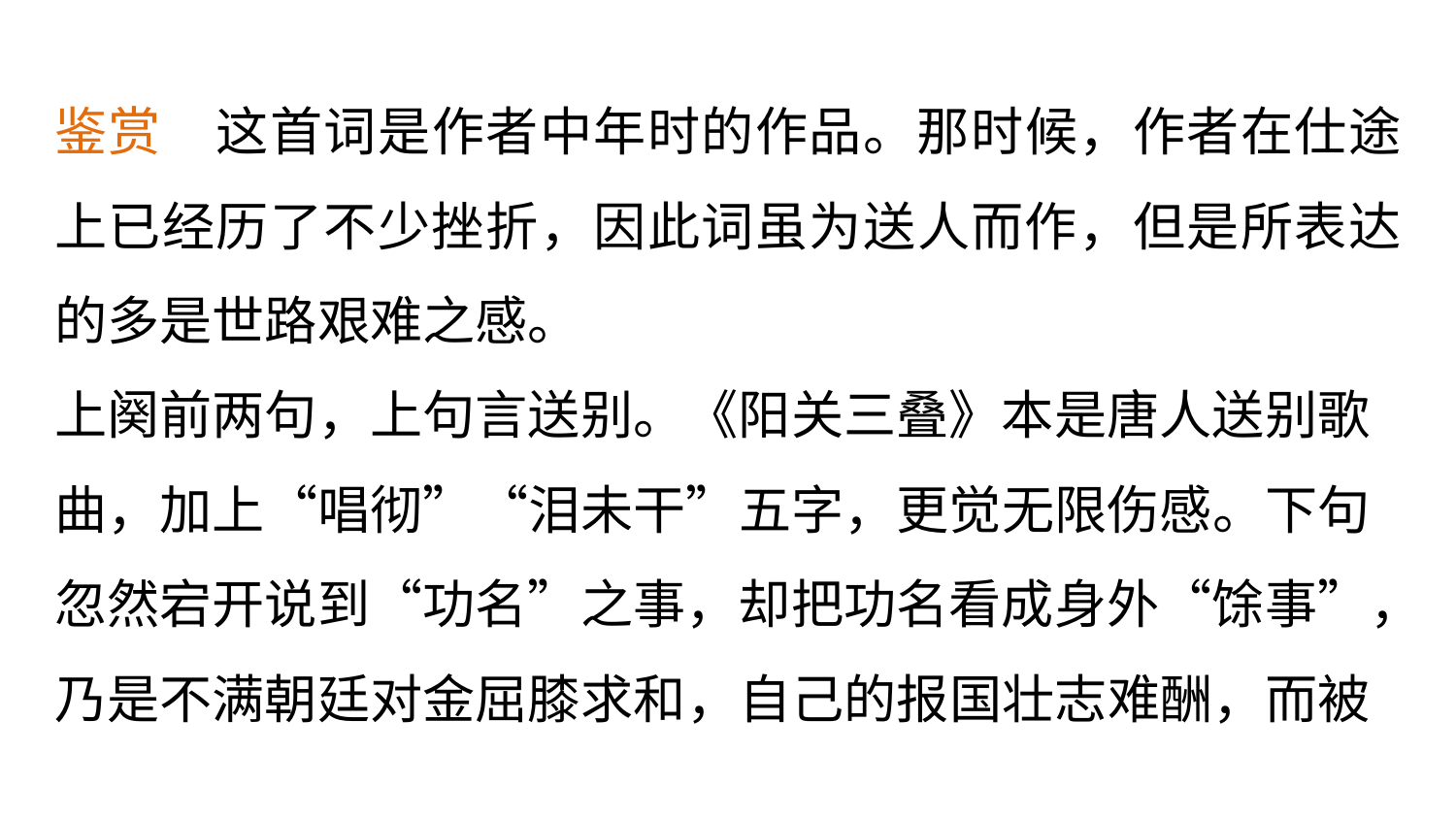

鉴赏　这首词是作者中年时的作品。那时候，作者在仕途上已经历了不少挫折，因此词虽为送人而作，但是所表达的多是世路艰难之感。
上阕前两句，上句言送别。《阳关三叠》本是唐人送别歌曲，加上“唱彻”“泪未干”五字，更觉无限伤感。下句忽然宕开说到“功名”之事，却把功名看成身外“馀事”，乃是不满朝廷对金屈膝求和，自己的报国壮志难酬，而被